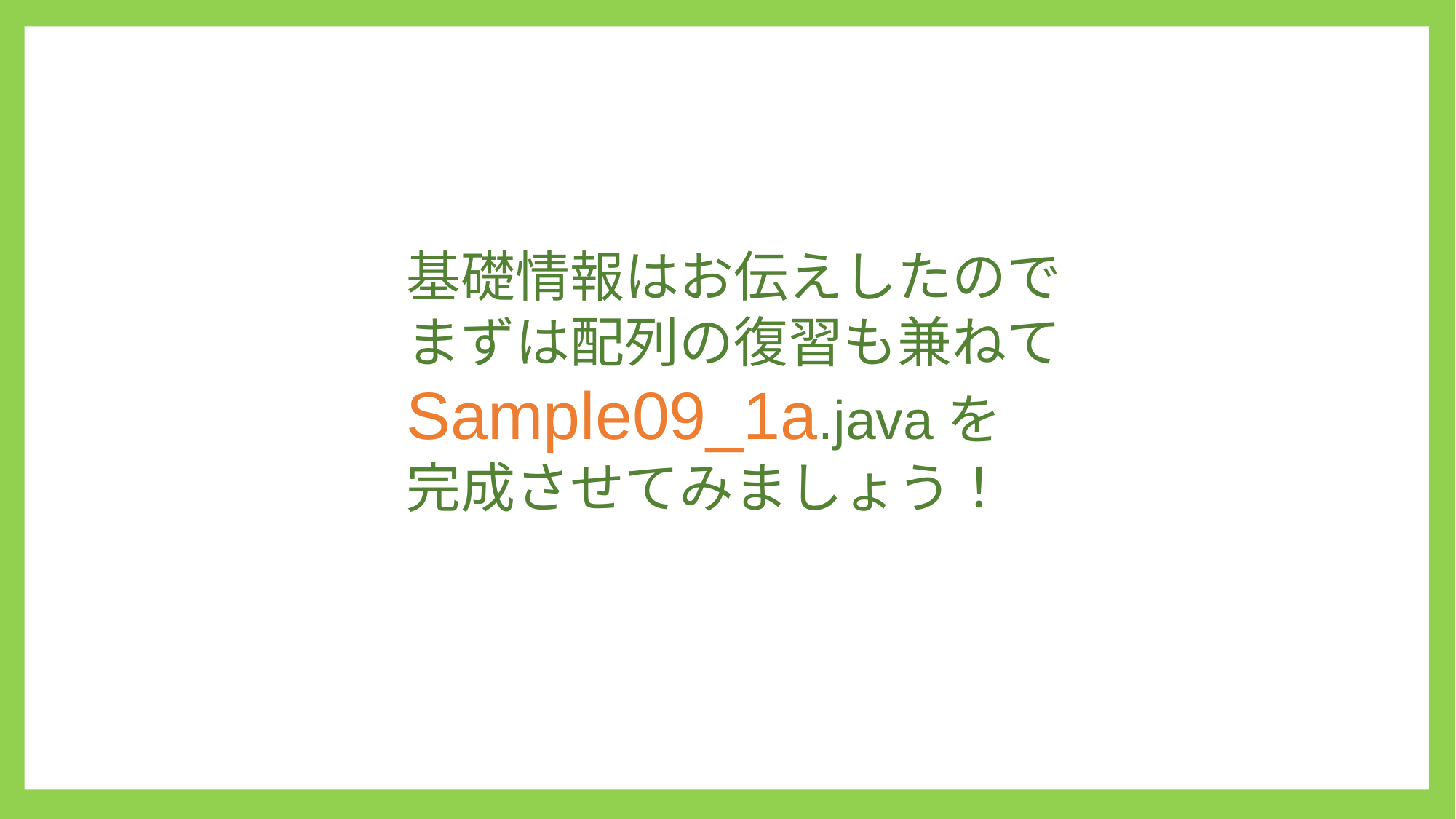

基礎情報はお伝えしたので
まずは配列の復習も兼ねて
Sample09_1a.javaを
完成させてみましょう！